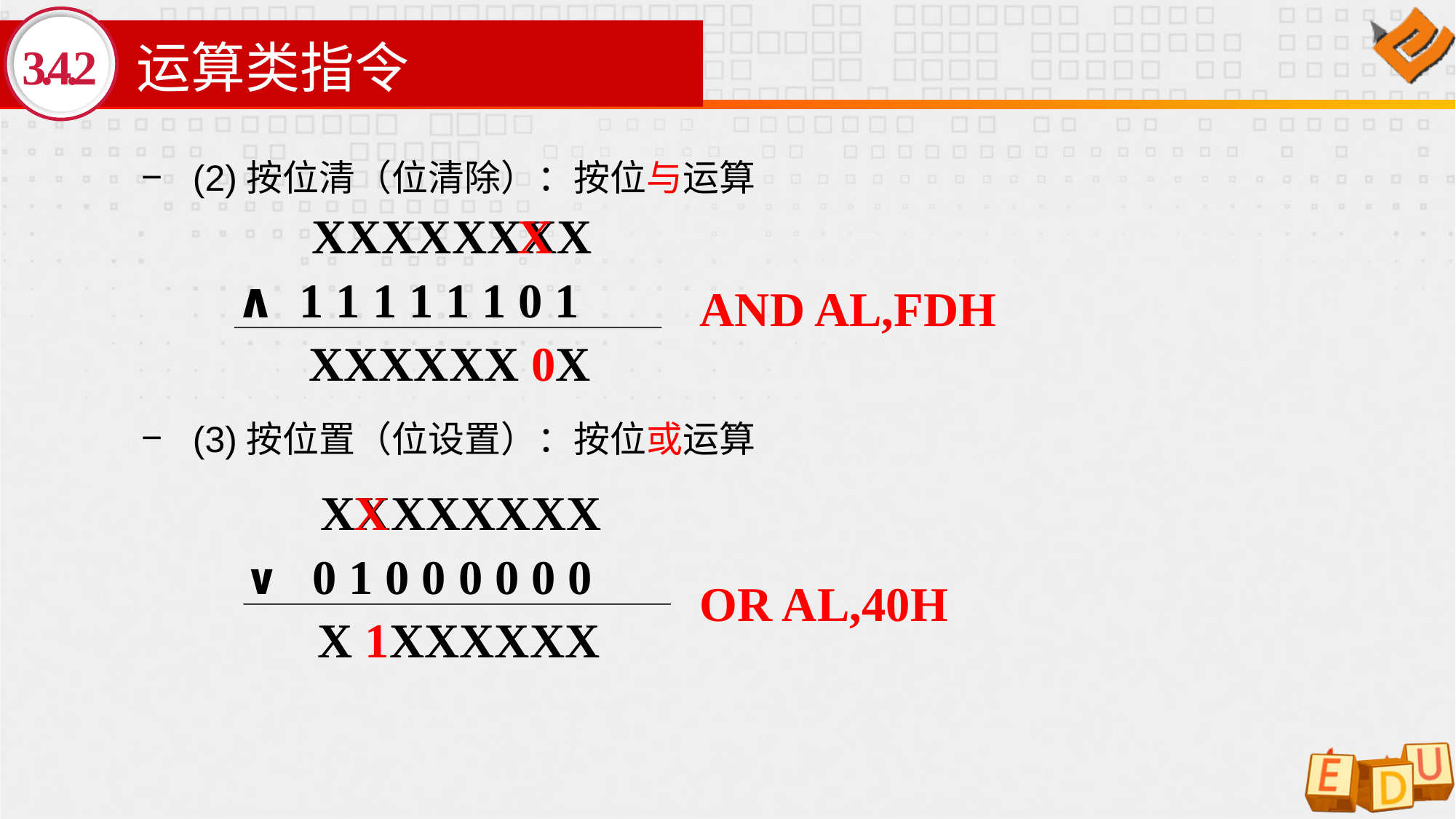

# 运算类指令
3.4.2
(2)按位清（位清除）：按位与运算

(3)按位置（位设置）：按位或运算

 XXXXXXXX
X
∧  1 1 1 1 1 1 0 1
AND AL,FDH

XXXXXX 0X
 XXXXXXXX
X
∨   0 1 0 0 0 0 0 0
OR AL,40H

X 1XXXXXX